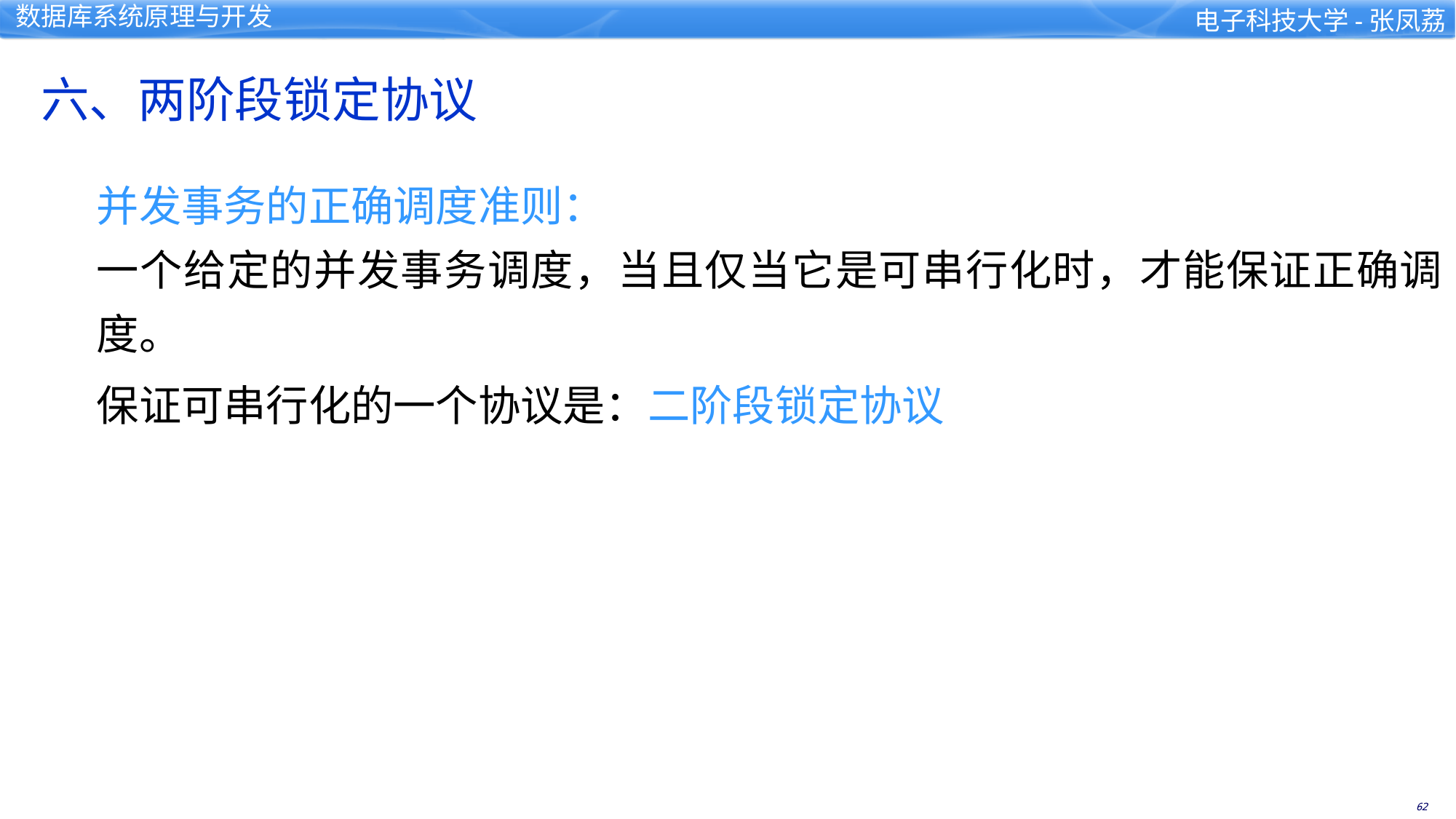

六、两阶段锁定协议
并发事务的正确调度准则：
一个给定的并发事务调度，当且仅当它是可串行化时，才能保证正确调度。
保证可串行化的一个协议是：二阶段锁定协议